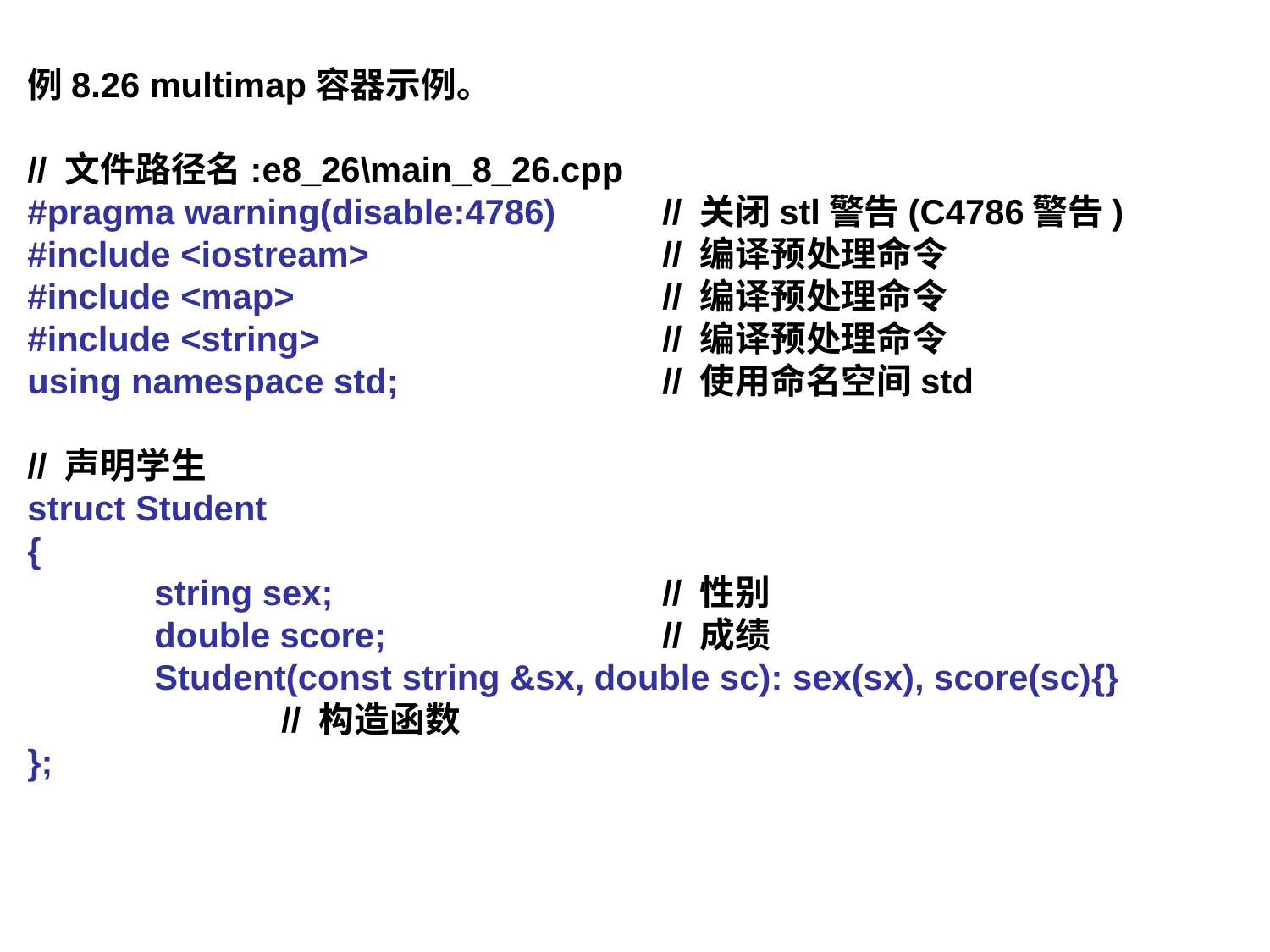

例8.26 multimap容器示例。

// 文件路径名:e8_26\main_8_26.cpp
#pragma warning(disable:4786)	// 关闭stl警告(C4786警告)
#include <iostream>               		// 编译预处理命令
#include <map>               		// 编译预处理命令
#include <string>               		// 编译预处理命令
using namespace std;			// 使用命名空间std

// 声明学生
struct Student
{
	string sex;			// 性别
	double score;			// 成绩
	Student(const string &sx, double sc): sex(sx), score(sc){}
		// 构造函数
};